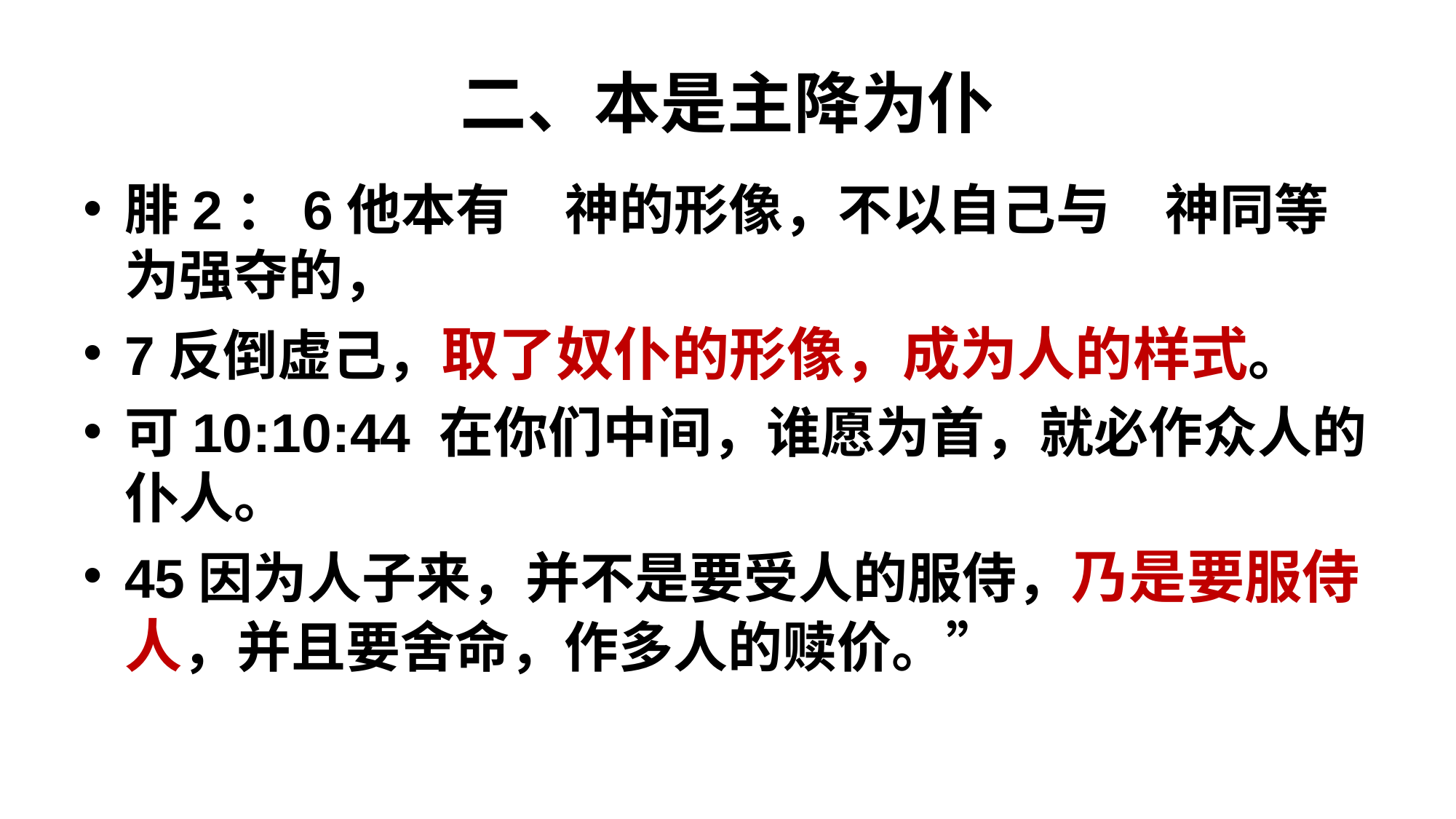

# 二、本是主降为仆
腓2：6他本有　神的形像，不以自己与　神同等为强夺的，
7反倒虚己，取了奴仆的形像，成为人的样式。
可10:10:44 在你们中间，谁愿为首，就必作众人的仆人。
45因为人子来，并不是要受人的服侍，乃是要服侍人，并且要舍命，作多人的赎价。”